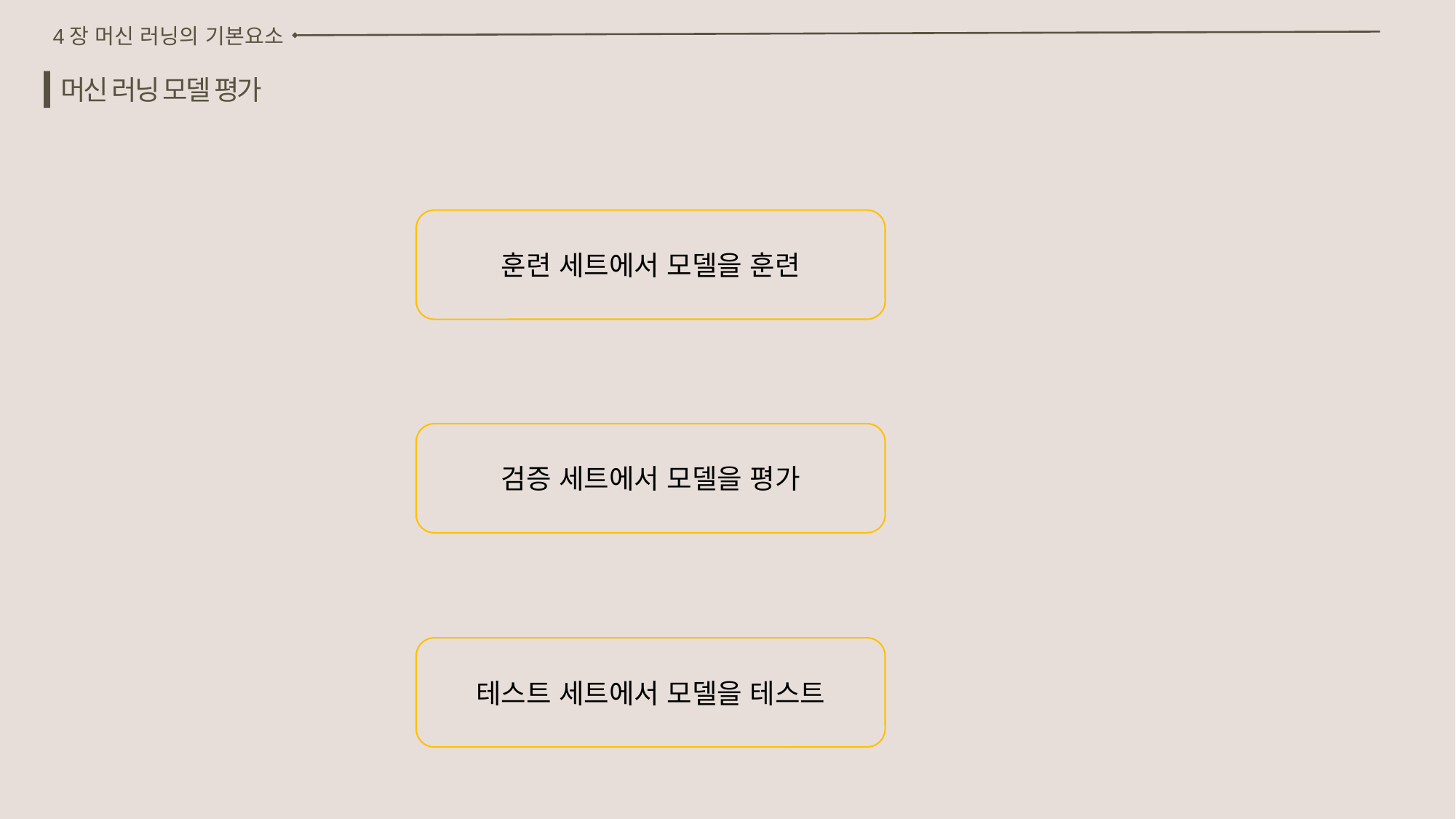

4장 머신 러닝의 기본요소
머신 러닝 모델 평가

훈련 세트에서 모델을 훈련
검증 세트에서 모델을 평가
테스트 세트에서 모델을 테스트